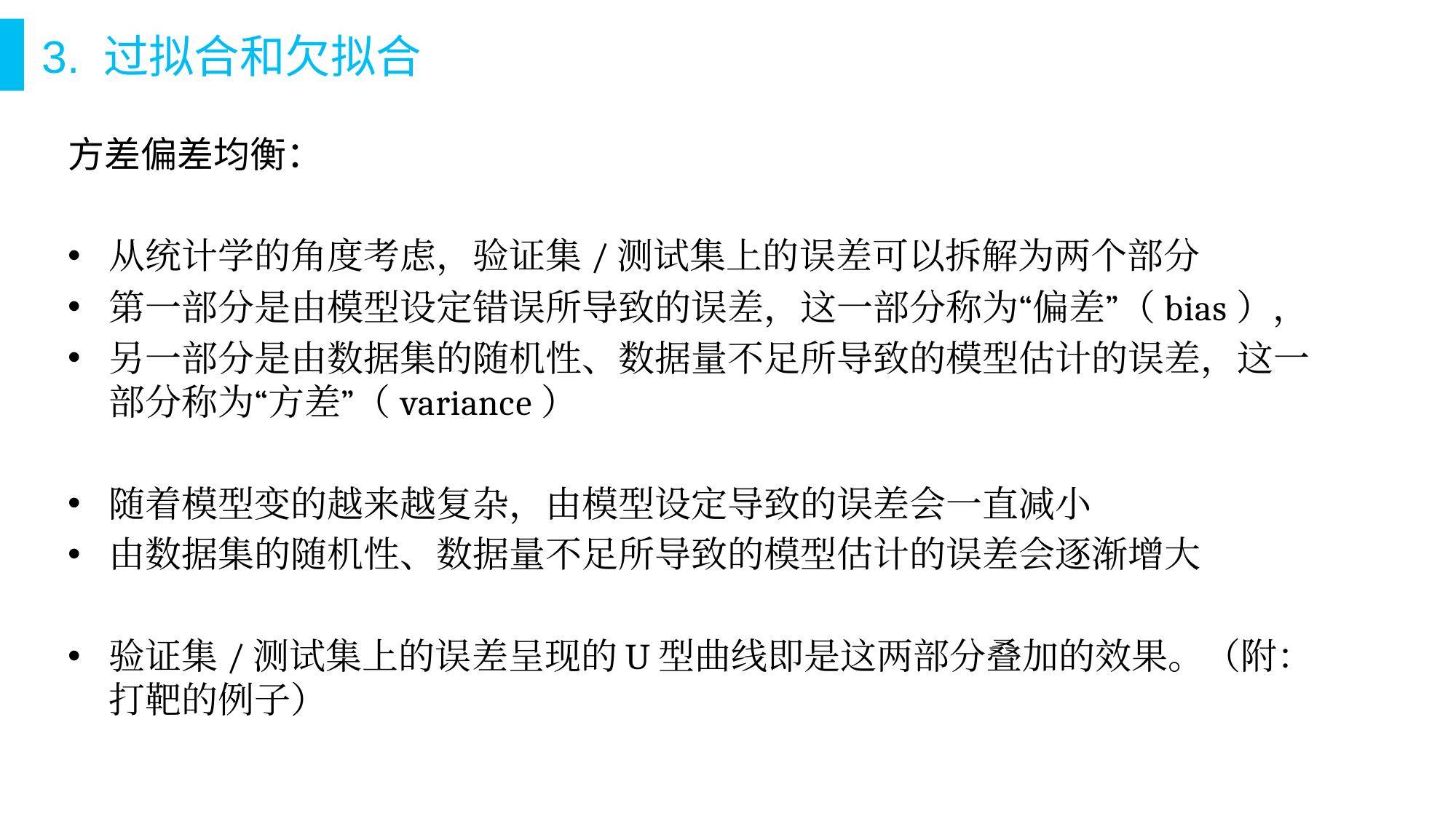

# 3. 过拟合和欠拟合
方差偏差均衡：

从统计学的角度考虑，验证集/测试集上的误差可以拆解为两个部分
第一部分是由模型设定错误所导致的误差，这一部分称为“偏差”（bias），
另一部分是由数据集的随机性、数据量不足所导致的模型估计的误差，这一部分称为“方差”（variance）

随着模型变的越来越复杂，由模型设定导致的误差会一直减小
由数据集的随机性、数据量不足所导致的模型估计的误差会逐渐增大

验证集/测试集上的误差呈现的U型曲线即是这两部分叠加的效果。（附：打靶的例子）